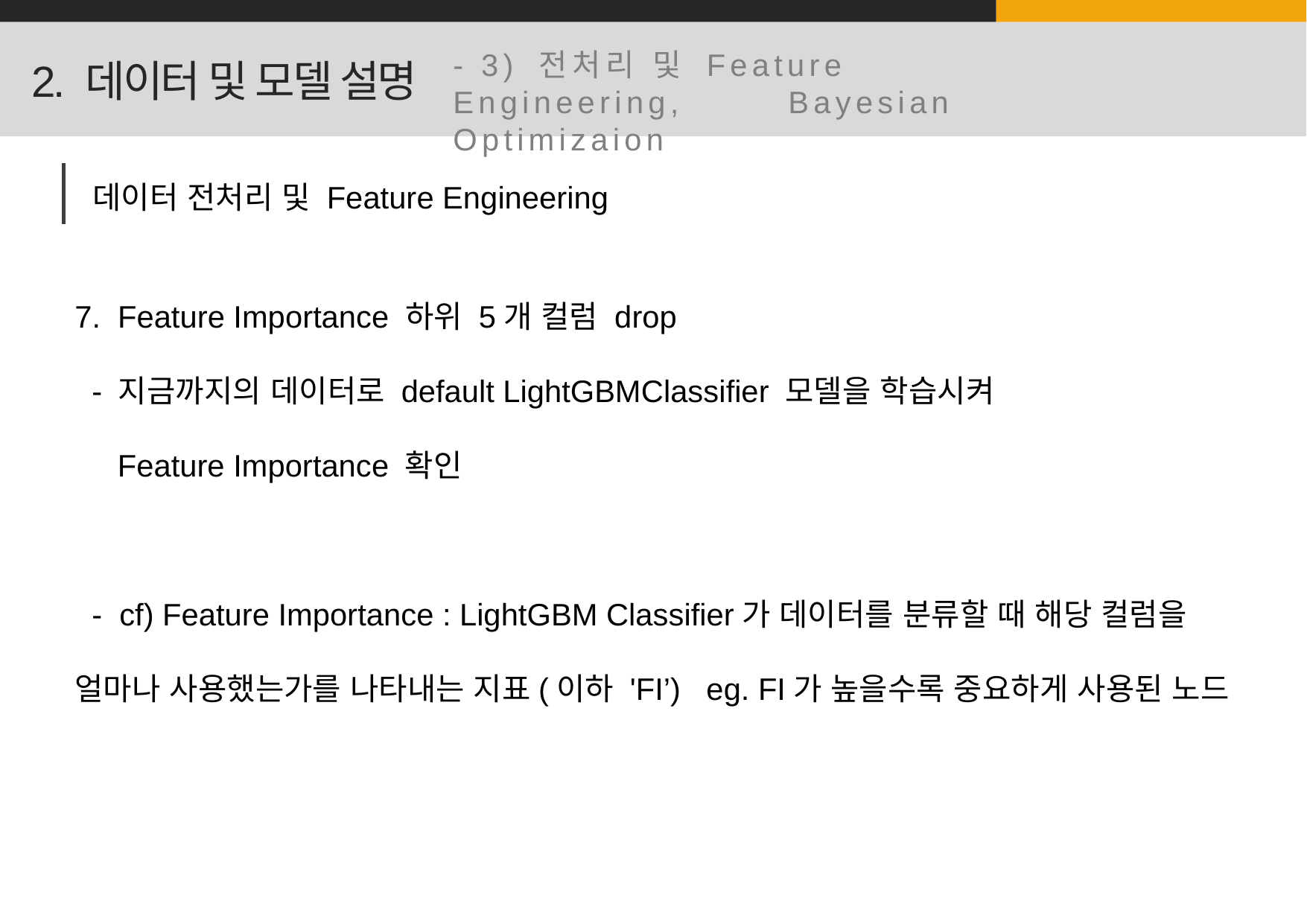

- 3) 전처리 및 Feature Engineering, 	Bayesian Optimizaion
2. 데이터 및 모델 설명
데이터 전처리 및 Feature Engineering
7.  Feature Importance 하위 5개 컬럼 drop
  - 지금까지의 데이터로 default LightGBMClassifier 모델을 학습시켜
     Feature Importance 확인

  -  cf) Feature Importance : LightGBM Classifier가 데이터를 분류할 때 해당 컬럼을 얼마나 사용했는가를 나타내는 지표(이하 'FI’)   eg. FI가 높을수록 중요하게 사용된 노드